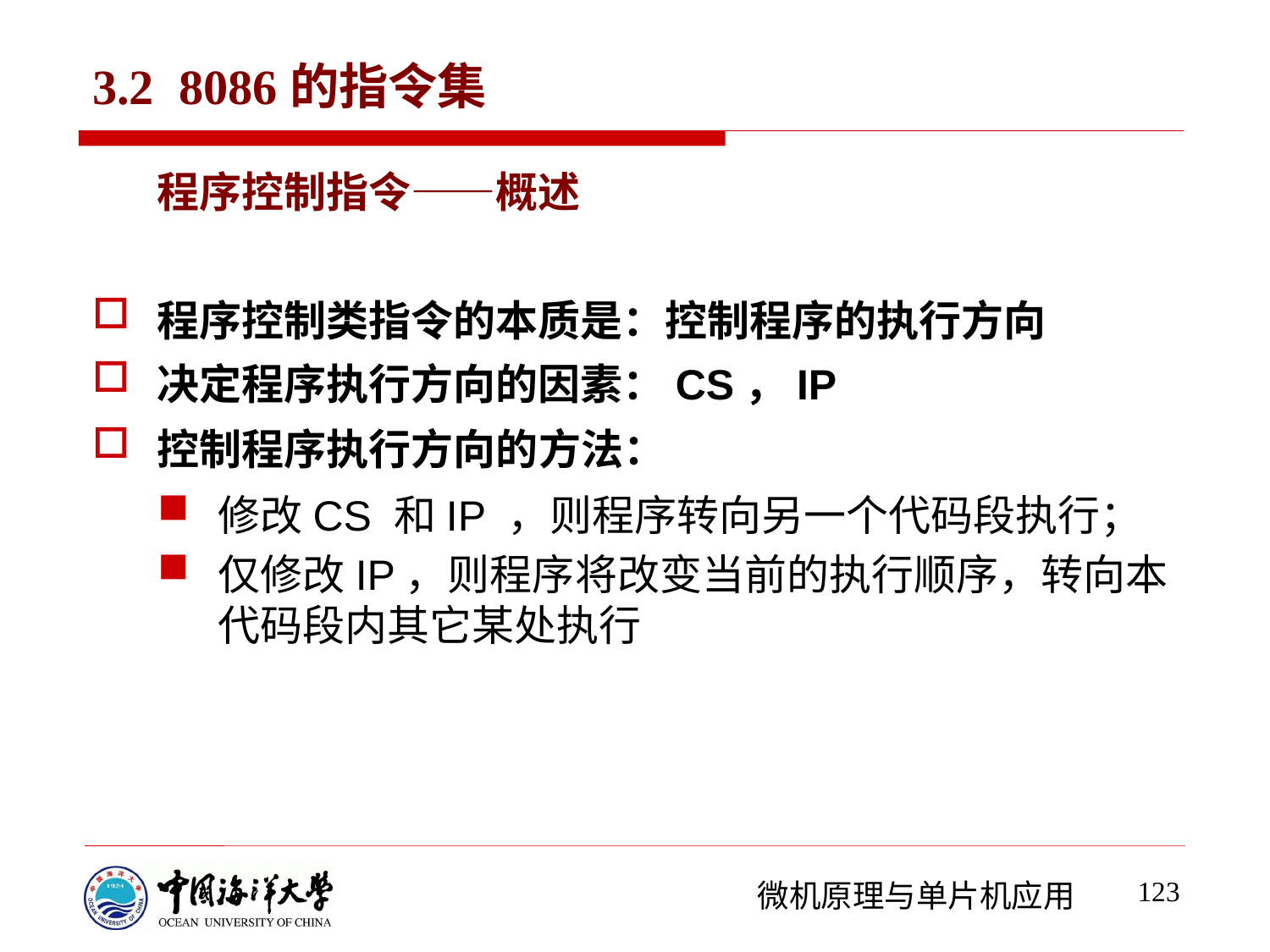

# 3.2  8086的指令集
程序控制指令——概述

程序控制类指令的本质是：控制程序的执行方向
决定程序执行方向的因素：CS，IP
控制程序执行方向的方法：
修改CS 和IP ，则程序转向另一个代码段执行；
仅修改IP，则程序将改变当前的执行顺序，转向本代码段内其它某处执行
123